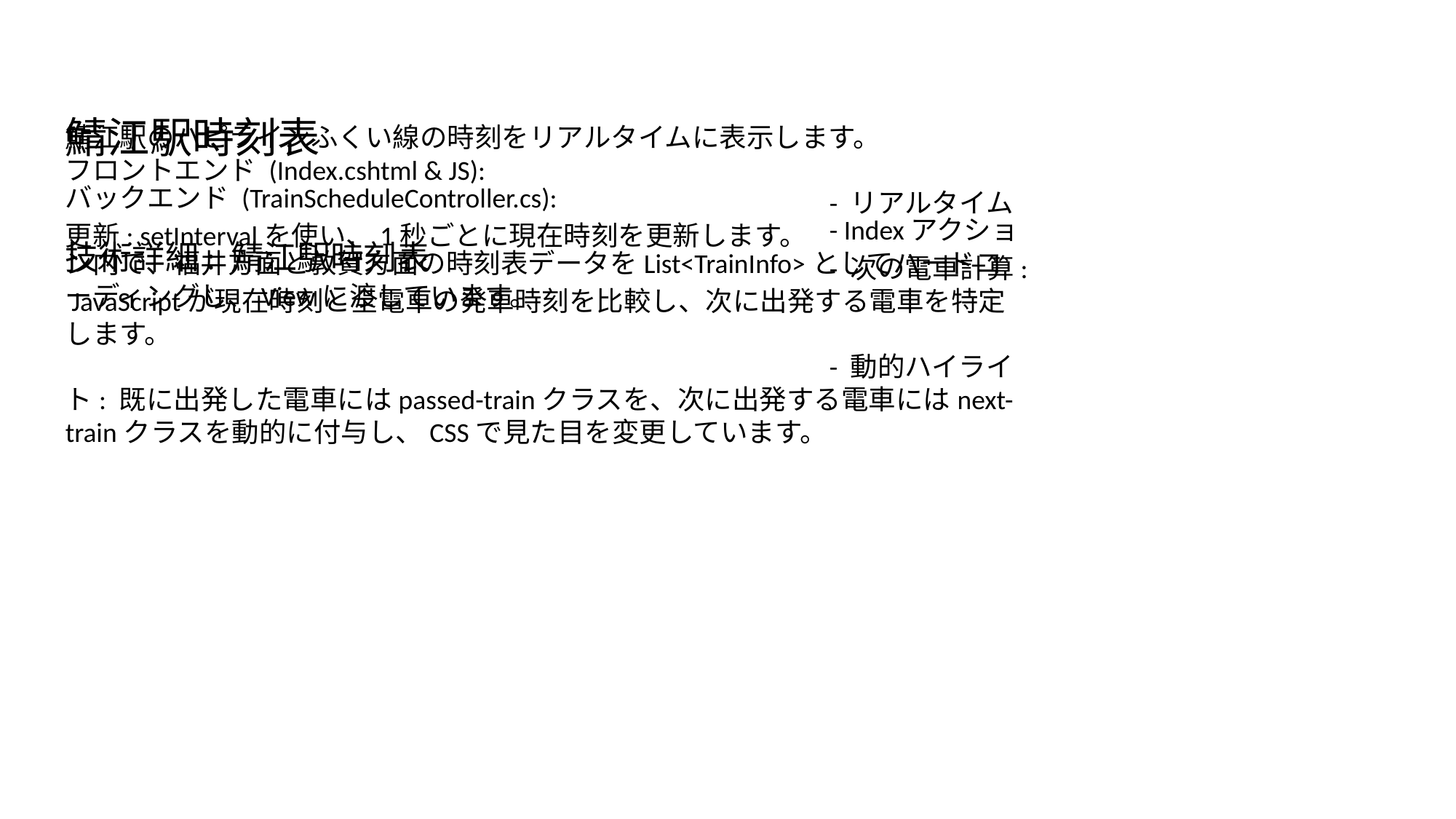

鯖江駅時刻表
鯖江駅のハピラインふくい線の時刻をリアルタイムに表示します。
バックエンド (TrainScheduleController.cs):
							- Indexアクション内で、福井方面と敦賀方面の時刻表データをList<TrainInfo>としてハードコーディングし、Viewに渡しています。
技術詳細: 鯖江駅時刻表
フロントエンド (Index.cshtml & JS):
							- リアルタイム更新: setIntervalを使い、1秒ごとに現在時刻を更新します。
							- 次の電車計算: JavaScriptが現在時刻と全電車の発車時刻を比較し、次に出発する電車を特定します。
							- 動的ハイライト: 既に出発した電車にはpassed-trainクラスを、次に出発する電車にはnext-trainクラスを動的に付与し、CSSで見た目を変更しています。